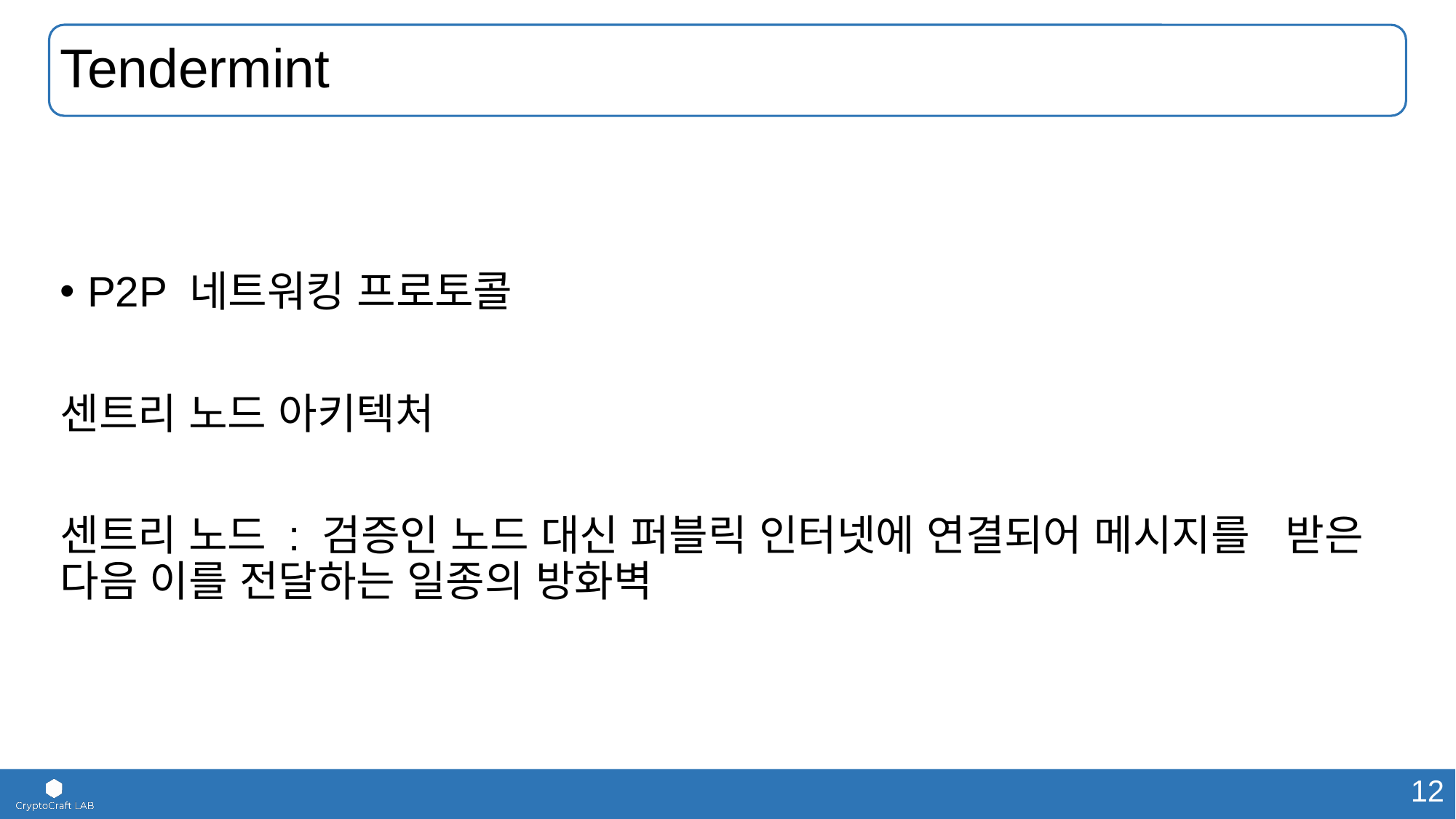

# Tendermint

P2P 네트워킹 프로토콜

센트리 노드 아키텍처

센트리 노드 : 검증인 노드 대신 퍼블릭 인터넷에 연결되어 메시지를   받은 다음 이를 전달하는 일종의 방화벽